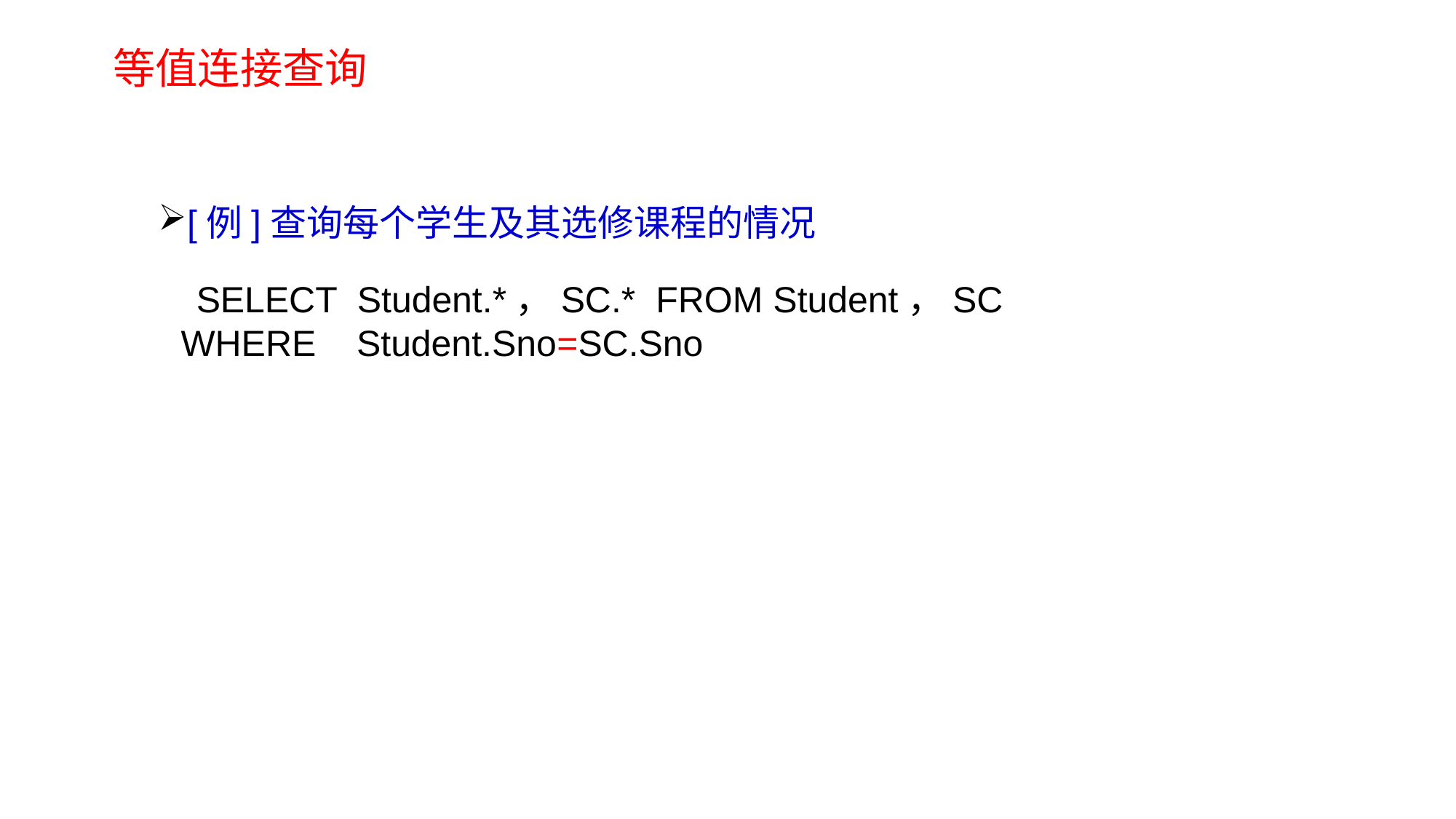

等值连接查询
[例]查询每个学生及其选修课程的情况

     SELECT  Student.*，SC.*  FROM Student，SC  WHERE    Student.Sno=SC.Sno